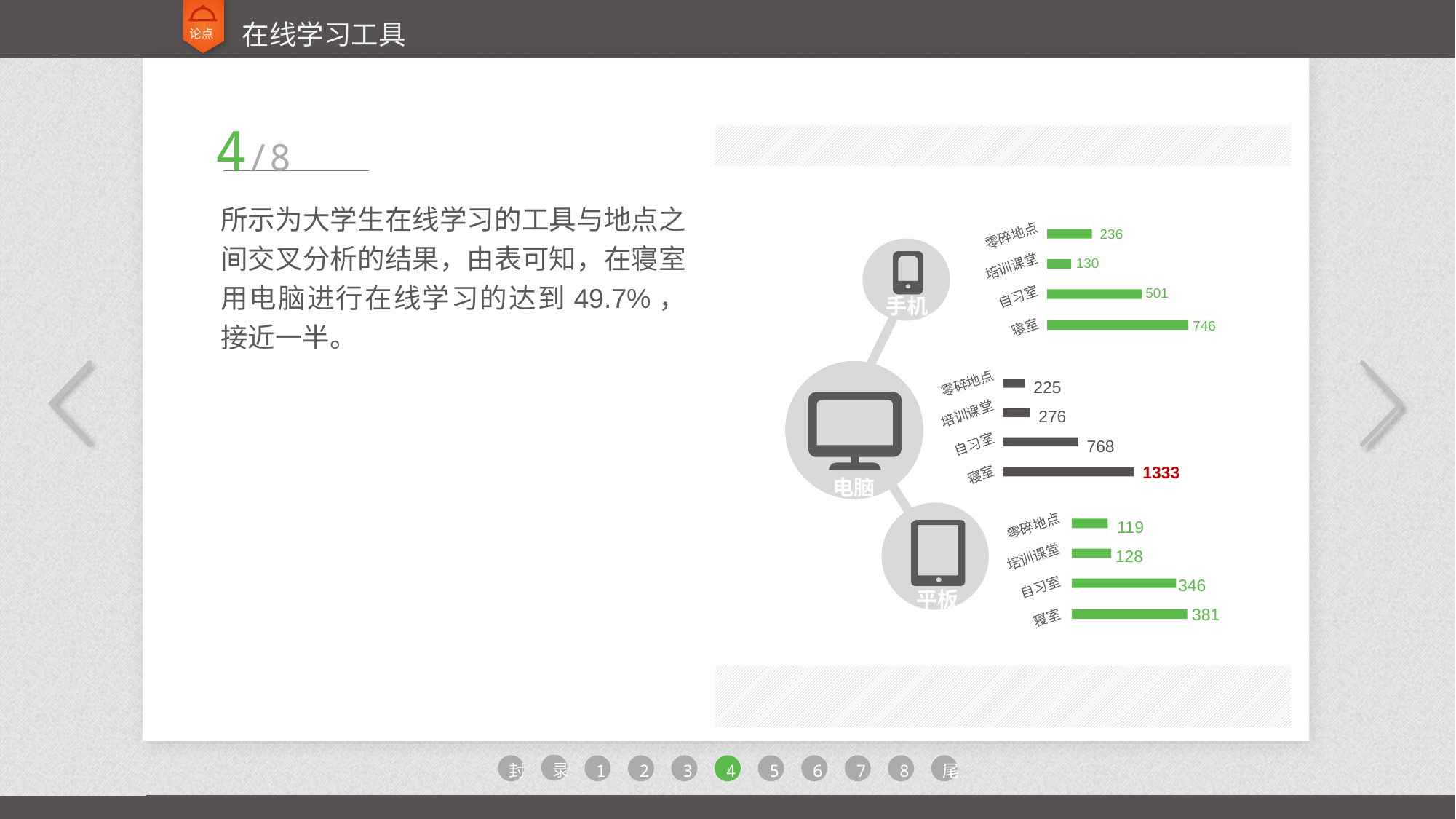

论点
在线学习工具

4/8
所示为大学生在线学习的工具与地点之间交叉分析的结果，由表可知，在寝室用电脑进行在线学习的达到49.7%，接近一半。
236
零碎地点

130
培训课堂
501
自习室
746
寝室

手机

零碎地点
225

276
768
1333
培训课堂
自习室
寝室

电脑

119

128
346
381
零碎地点
培训课堂
自习室
寝室

平板
录
封
1
2
3
4
5
6
7
8
尾